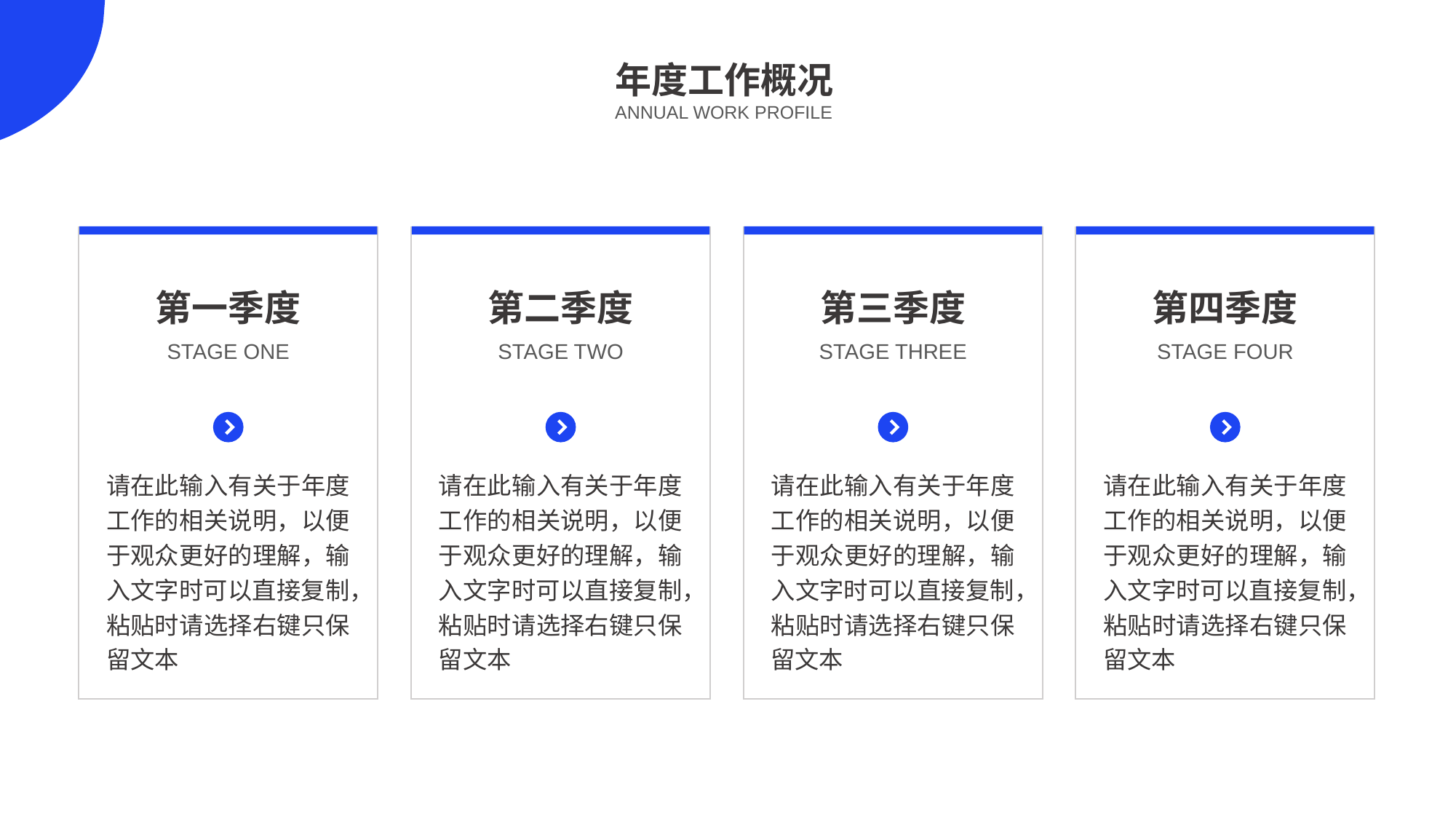

年度工作概况
ANNUAL WORK PROFILE

第一季度
第二季度
第三季度
第四季度
STAGE ONE
STAGE TWO
STAGE THREE
STAGE FOUR

请在此输入有关于年度工作的相关说明，以便于观众更好的理解，输入文字时可以直接复制，粘贴时请选择右键只保留文本
请在此输入有关于年度工作的相关说明，以便于观众更好的理解，输入文字时可以直接复制，粘贴时请选择右键只保留文本
请在此输入有关于年度工作的相关说明，以便于观众更好的理解，输入文字时可以直接复制，粘贴时请选择右键只保留文本
请在此输入有关于年度工作的相关说明，以便于观众更好的理解，输入文字时可以直接复制，粘贴时请选择右键只保留文本